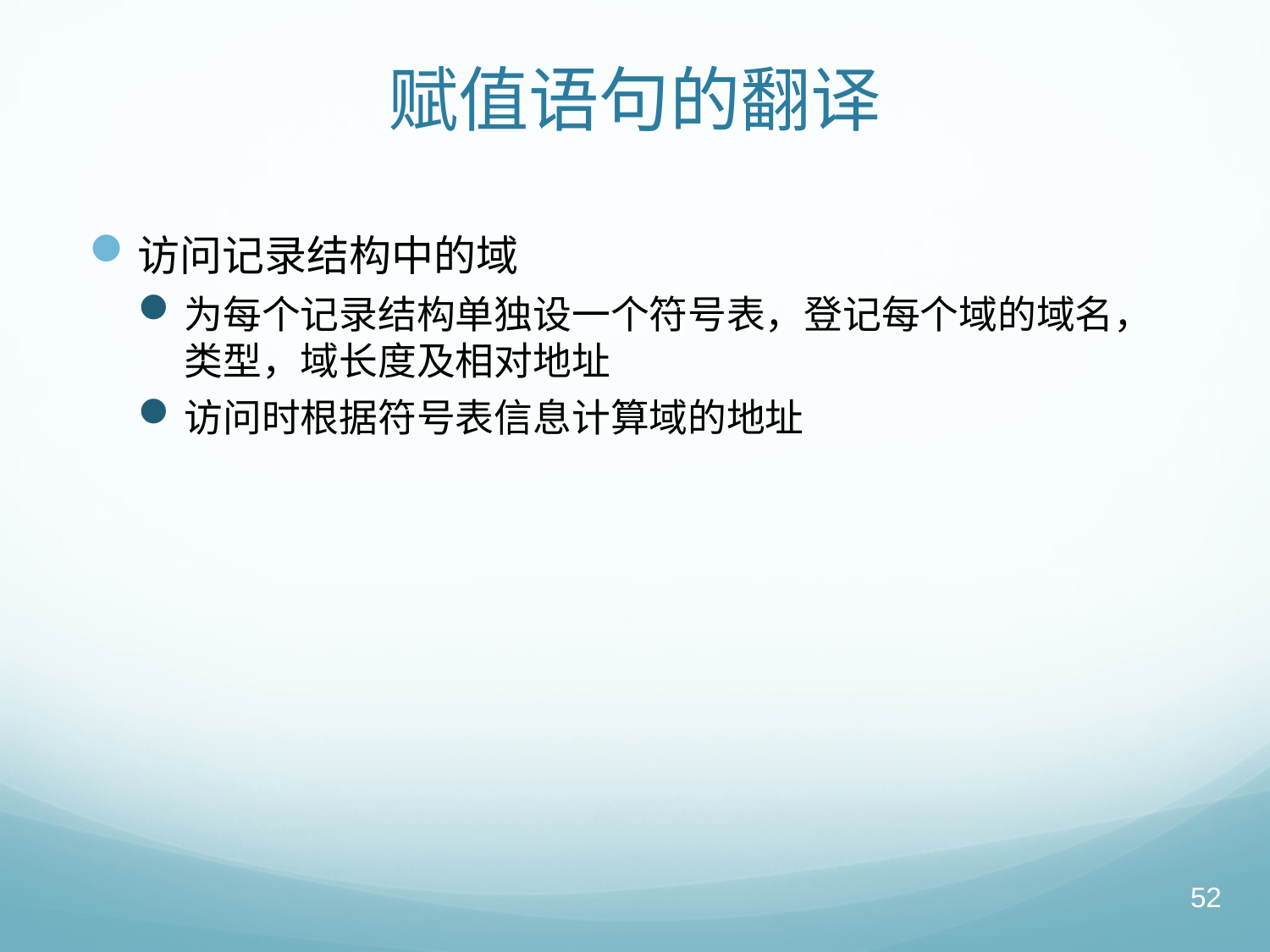

# 赋值语句的翻译
访问记录结构中的域
为每个记录结构单独设一个符号表，登记每个域的域名，类型，域长度及相对地址
访问时根据符号表信息计算域的地址
52